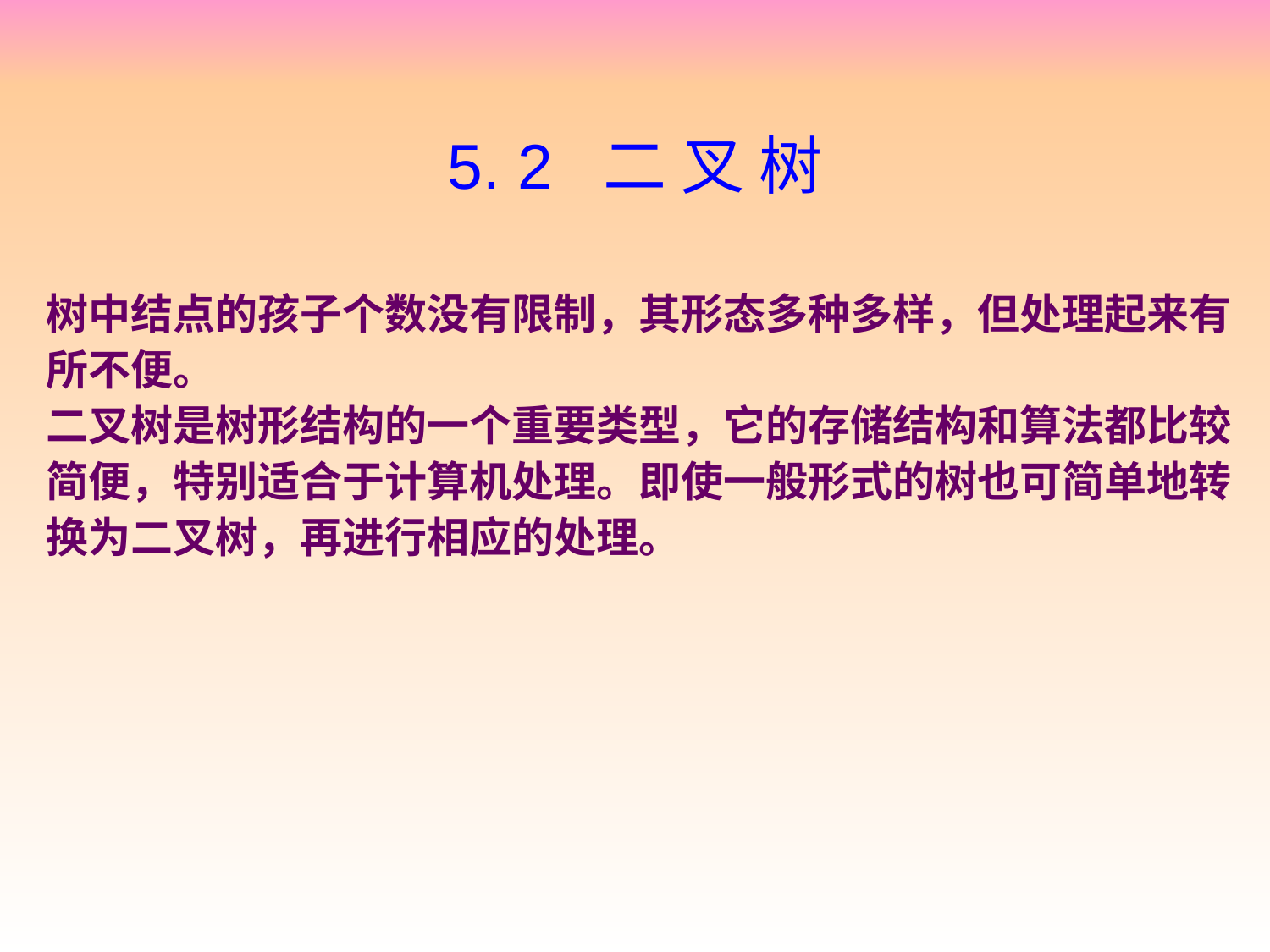

# 5. 2  二 叉 树
树中结点的孩子个数没有限制，其形态多种多样，但处理起来有所不便。
二叉树是树形结构的一个重要类型，它的存储结构和算法都比较简便，特别适合于计算机处理。即使一般形式的树也可简单地转换为二叉树，再进行相应的处理。